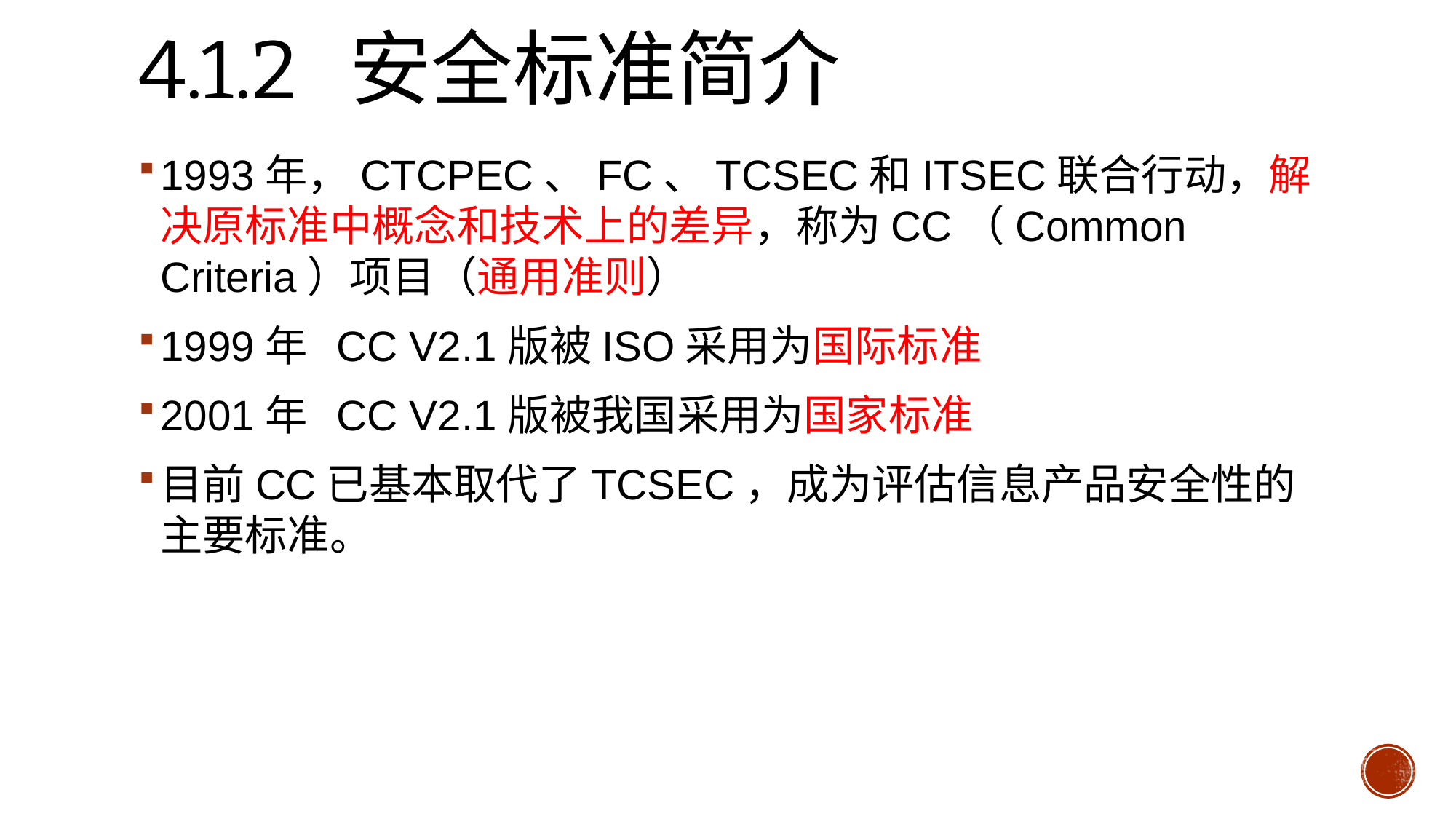

# 4.1.2  安全标准简介
1993年，CTCPEC、FC、TCSEC和ITSEC联合行动，解决原标准中概念和技术上的差异，称为CC（Common Criteria）项目（通用准则）
1999年  CC V2.1版被ISO采用为国际标准
2001年  CC V2.1版被我国采用为国家标准
目前CC已基本取代了TCSEC，成为评估信息产品安全性的主要标准。

10